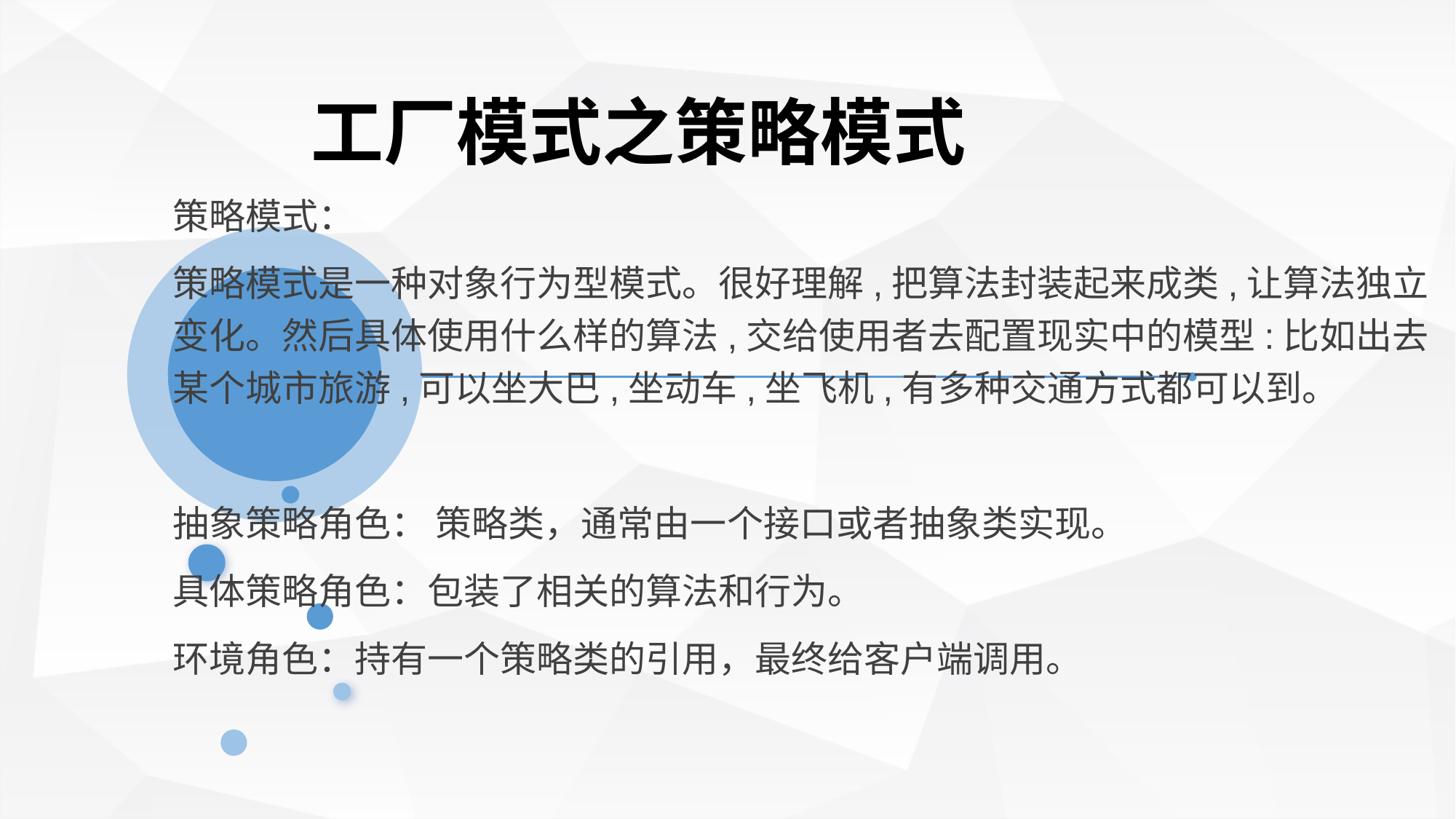

# 工厂模式之策略模式
策略模式：
策略模式是一种对象行为型模式。很好理解,把算法封装起来成类,让算法独立变化。然后具体使用什么样的算法,交给使用者去配置现实中的模型:比如出去某个城市旅游,可以坐大巴,坐动车,坐飞机,有多种交通方式都可以到。

抽象策略角色： 策略类，通常由一个接口或者抽象类实现。
具体策略角色：包装了相关的算法和行为。
环境角色：持有一个策略类的引用，最终给客户端调用。